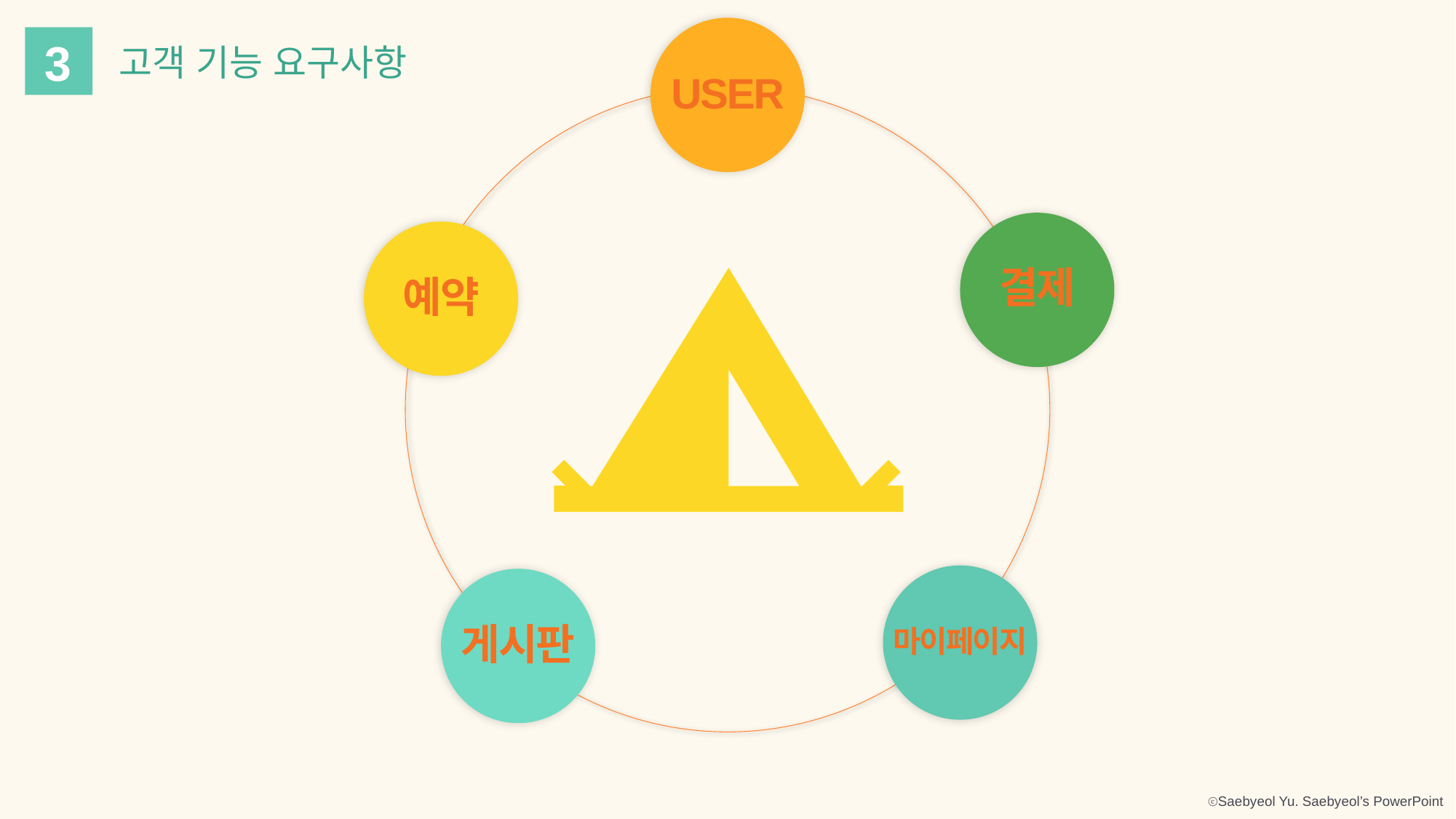

USER

3
고객 기능 요구사항

결제

예약

마이페이지

게시판